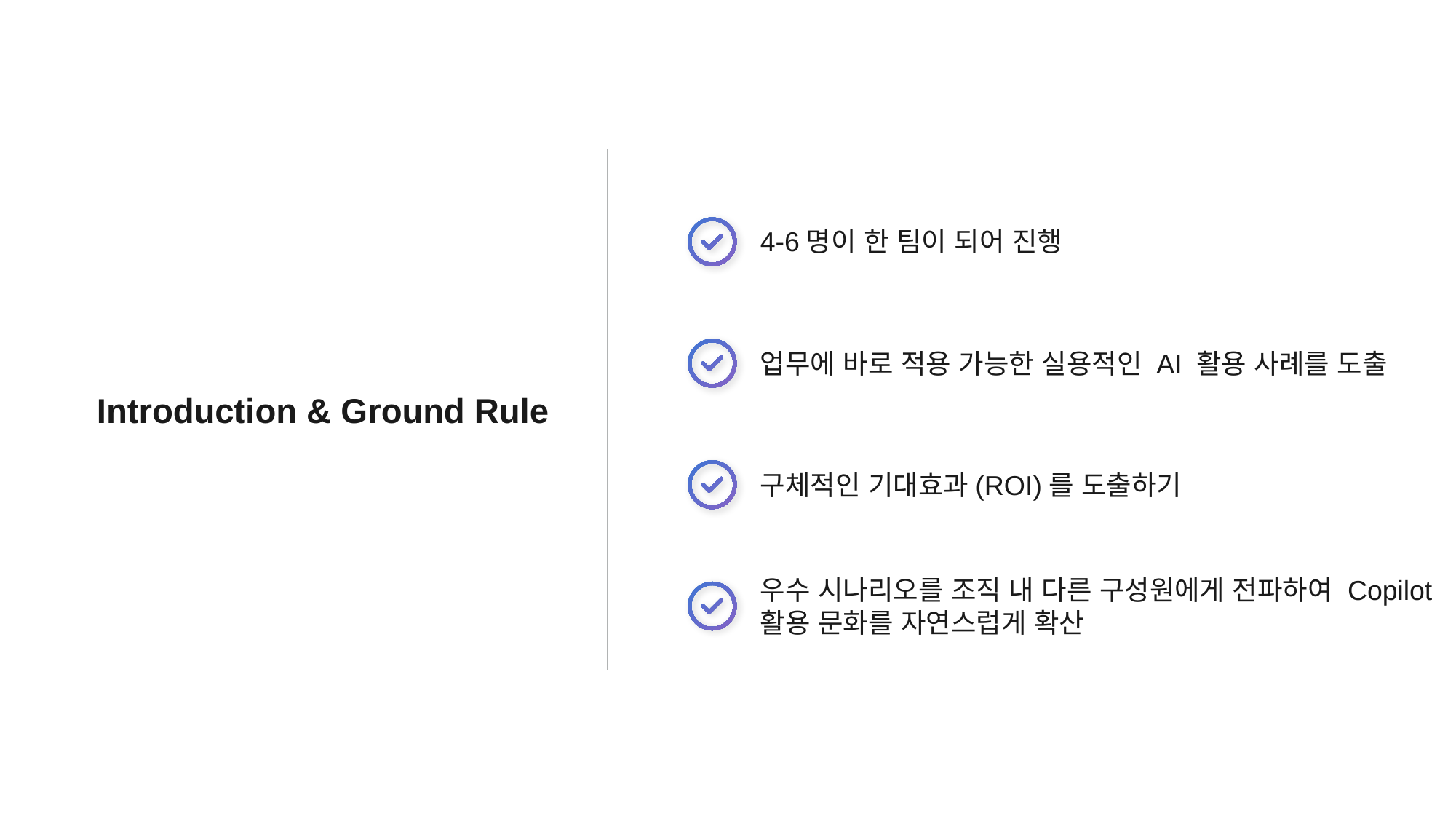

4-6명이 한 팀이 되어 진행

업무에 바로 적용 가능한 실용적인 AI 활용 사례를 도출
# Introduction & Ground Rule

구체적인 기대효과(ROI)를 도출하기
우수 시나리오를 조직 내 다른 구성원에게 전파하여 Copilot 활용 문화를 자연스럽게 확산